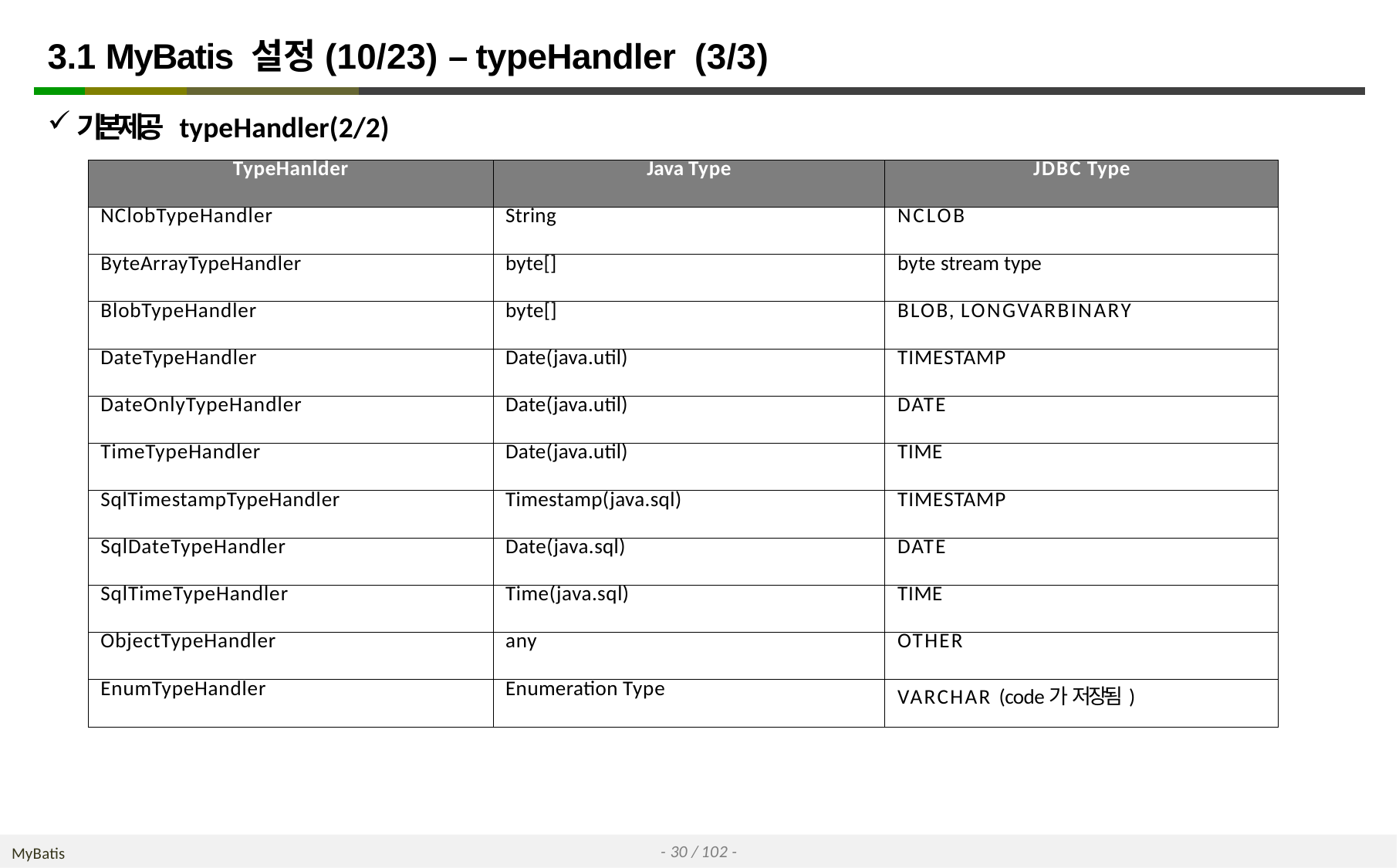

# 3.1 MyBatis 설정(10/23) – typeHandler (3/3)
기본제공 typeHandler(2/2)
| TypeHanlder | Java Type | JDBC Type |
| --- | --- | --- |
| NClobTypeHandler | String | NCLOB |
| ByteArrayTypeHandler | byte[] | byte stream type |
| BlobTypeHandler | byte[] | BLOB, LONGVARBINARY |
| DateTypeHandler | Date(java.util) | TIMESTAMP |
| DateOnlyTypeHandler | Date(java.util) | DATE |
| TimeTypeHandler | Date(java.util) | TIME |
| SqlTimestampTypeHandler | Timestamp(java.sql) | TIMESTAMP |
| SqlDateTypeHandler | Date(java.sql) | DATE |
| SqlTimeTypeHandler | Time(java.sql) | TIME |
| ObjectTypeHandler | any | OTHER |
| EnumTypeHandler | Enumeration Type | VARCHAR (code가 저장됨) |
- 30 / 102 -
MyBatis